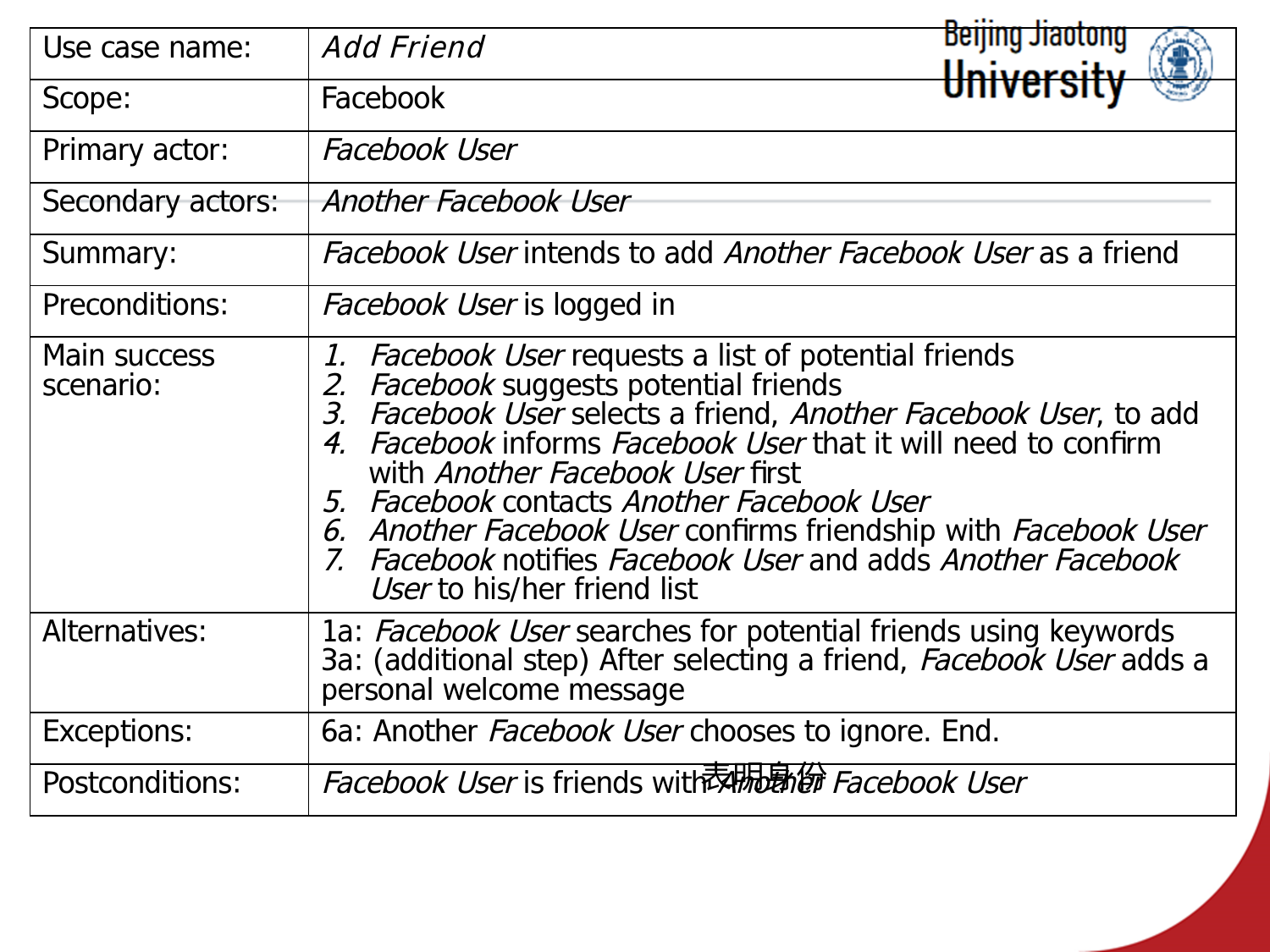

| Use case name: | Add Friend |
| --- | --- |
| Scope: | Facebook |
| Primary actor: | Facebook User |
| Secondary actors: | Another Facebook User |
| Summary: | Facebook User intends to add Another Facebook User as a friend |
| Preconditions: | Facebook User is logged in |
| Main success scenario: | Facebook User requests a list of potential friends Facebook suggests potential friends Facebook User selects a friend, Another Facebook User, to add Facebook informs Facebook User that it will need to confirm with Another Facebook User first Facebook contacts Another Facebook User Another Facebook User confirms friendship with Facebook User Facebook notifies Facebook User and adds Another Facebook User to his/her friend list |
| Alternatives: | 1a: Facebook User searches for potential friends using keywords 3a: (additional step) After selecting a friend, Facebook User adds a personal welcome message |
| Exceptions: | 6a: Another Facebook User chooses to ignore. End. |
| Postconditions: | Facebook User is friends with Another Facebook User |
表明身份